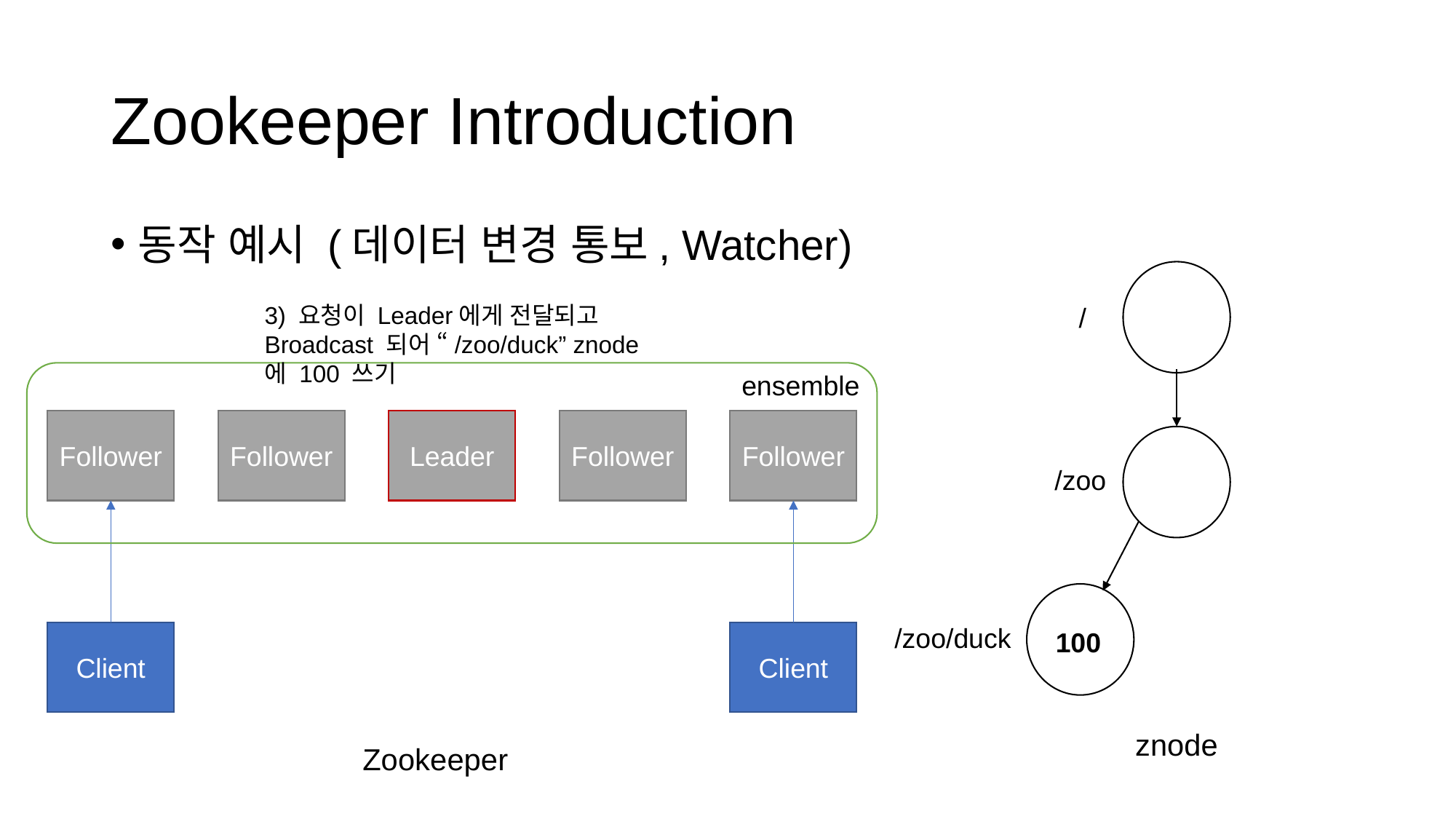

# Zookeeper Introduction
동작 예시 (데이터 변경 통보, Watcher)

3) 요청이 Leader에게 전달되고 Broadcast 되어 “/zoo/duck” znode에 100 쓰기
/

ensemble
Follower
Follower
Leader
Follower
Follower

/zoo

/zoo/duck
100
Client
Client
znode
Zookeeper